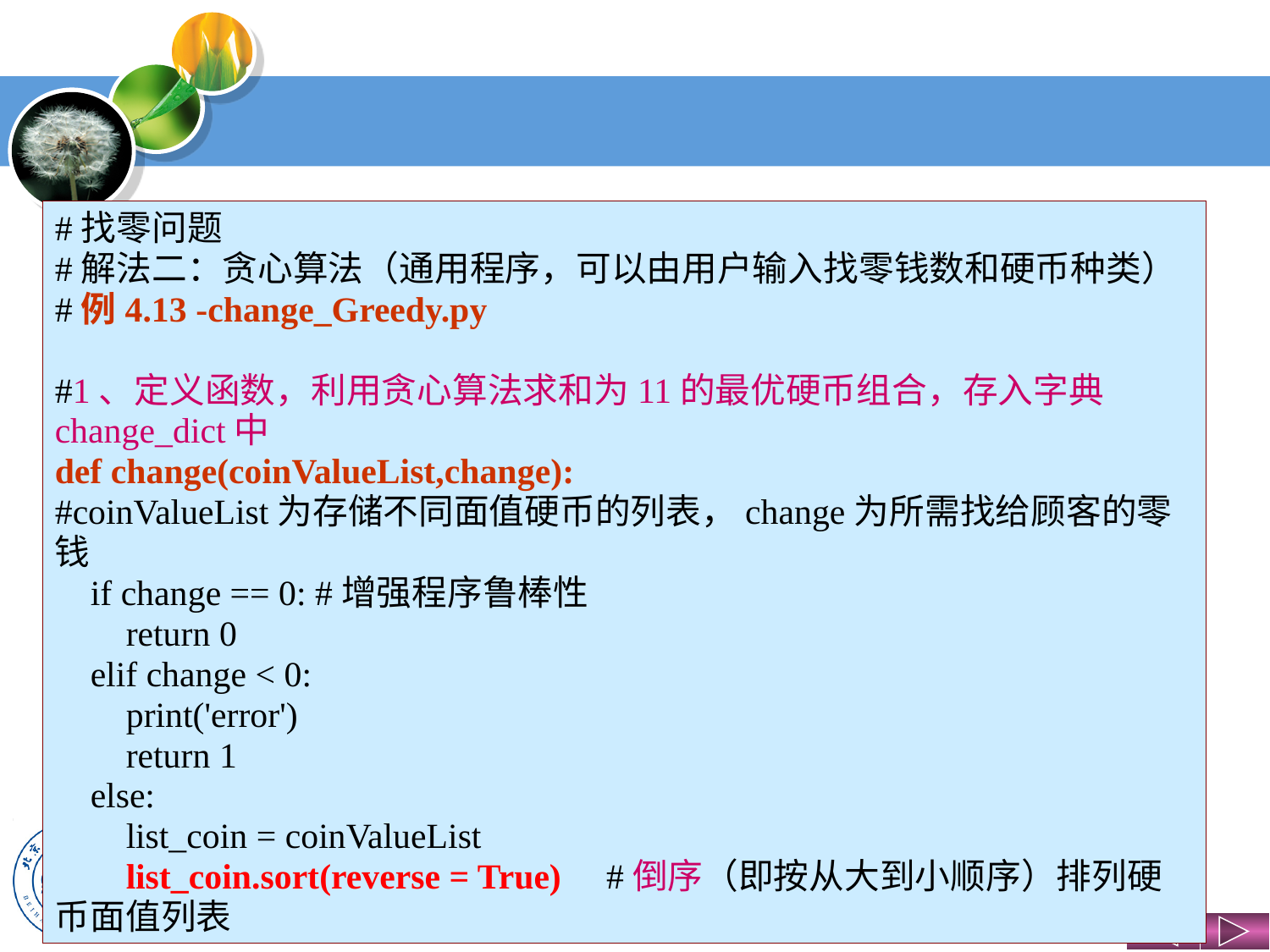

#找零问题
#解法二：贪心算法（通用程序，可以由用户输入找零钱数和硬币种类）
#例4.13 -change_Greedy.py

#1、定义函数，利用贪心算法求和为11的最优硬币组合，存入字典change_dict中
def change(coinValueList,change):
#coinValueList为存储不同面值硬币的列表，change为所需找给顾客的零钱
    if change == 0: #增强程序鲁棒性
        return 0
    elif change < 0:
        print('error')
        return 1
    else:
        list_coin = coinValueList
        list_coin.sort(reverse = True)     #倒序（即按从大到小顺序）排列硬币面值列表
144